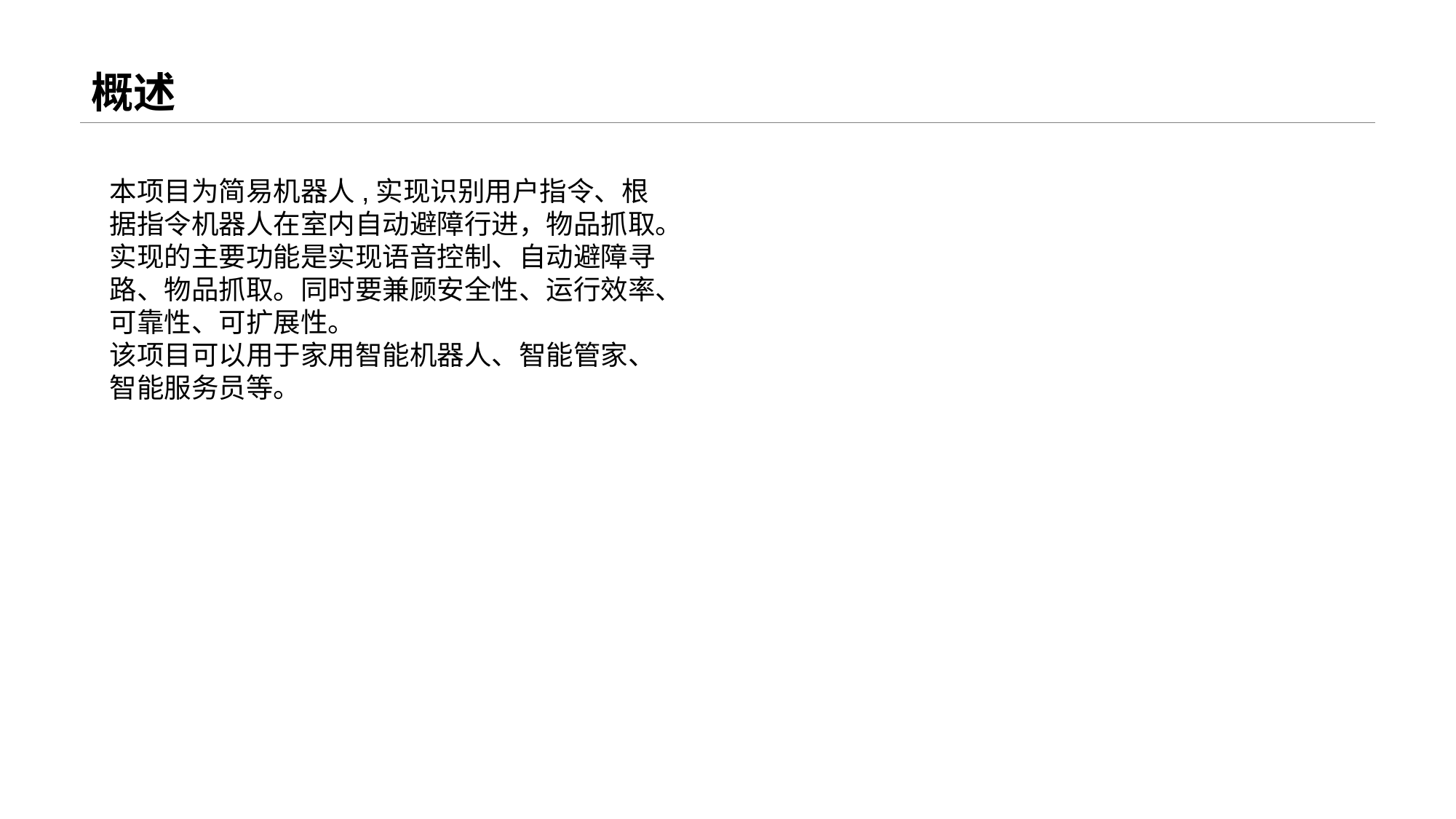

# 概述
本项目为简易机器人,实现识别用户指令、根据指令机器人在室内自动避障行进，物品抓取。
实现的主要功能是实现语音控制、自动避障寻路、物品抓取。同时要兼顾安全性、运行效率、可靠性、可扩展性。
该项目可以用于家用智能机器人、智能管家、智能服务员等。